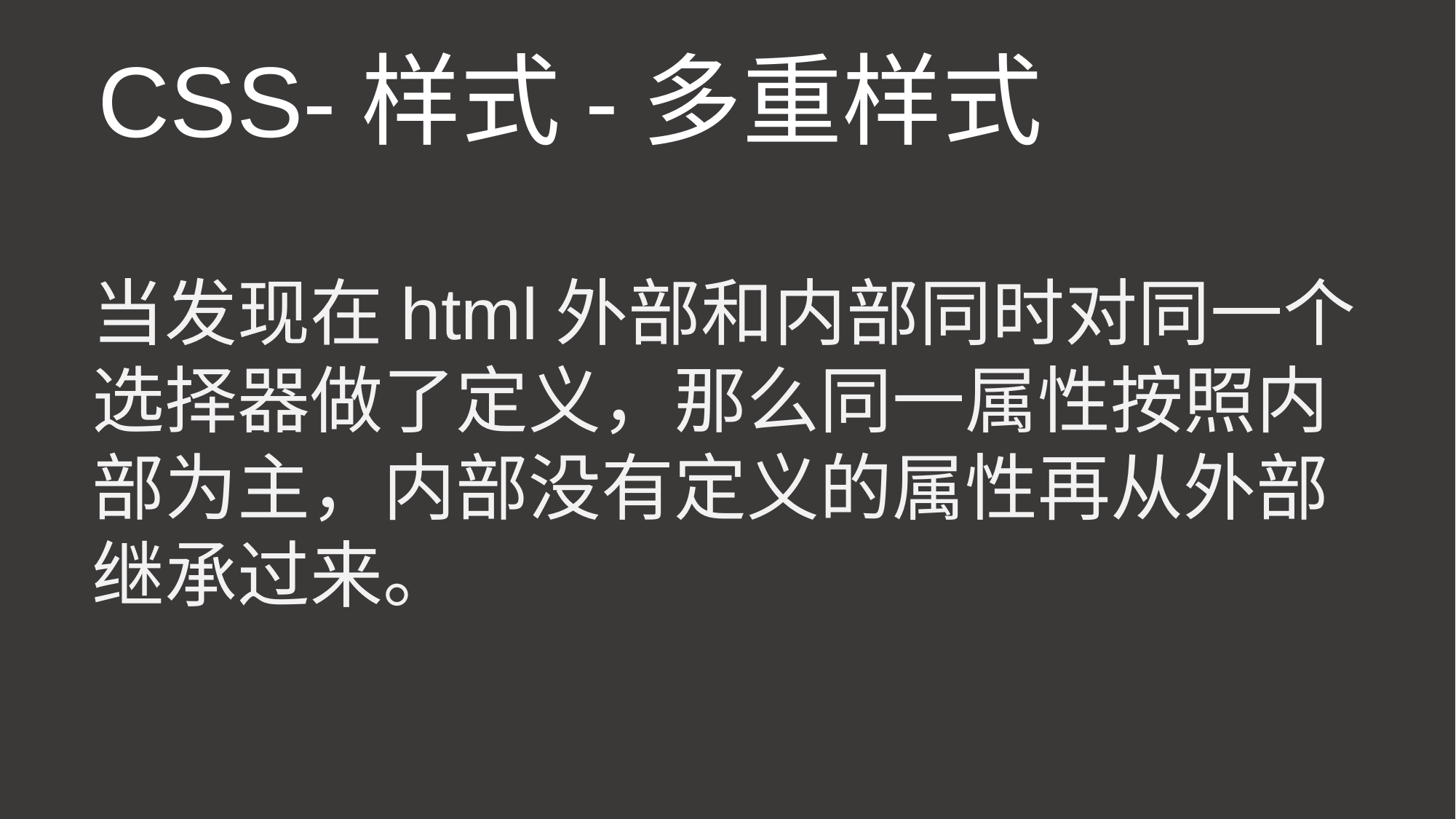

CSS-样式-多重样式
当发现在html外部和内部同时对同一个选择器做了定义，那么同一属性按照内部为主，内部没有定义的属性再从外部继承过来。